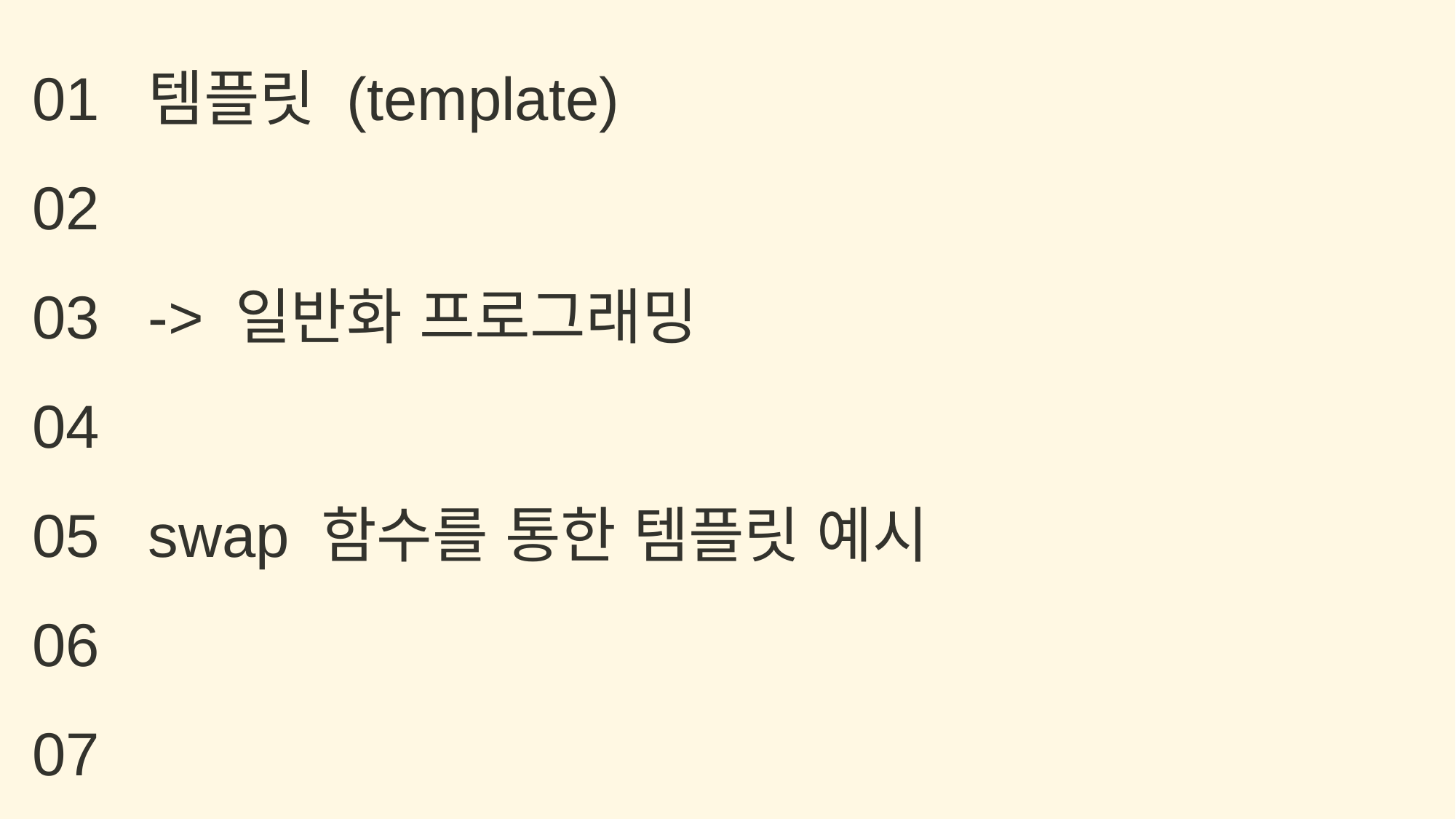

템플릿 (template)

-> 일반화 프로그래밍

swap 함수를 통한 템플릿 예시
01
02
03
04
05
06
07